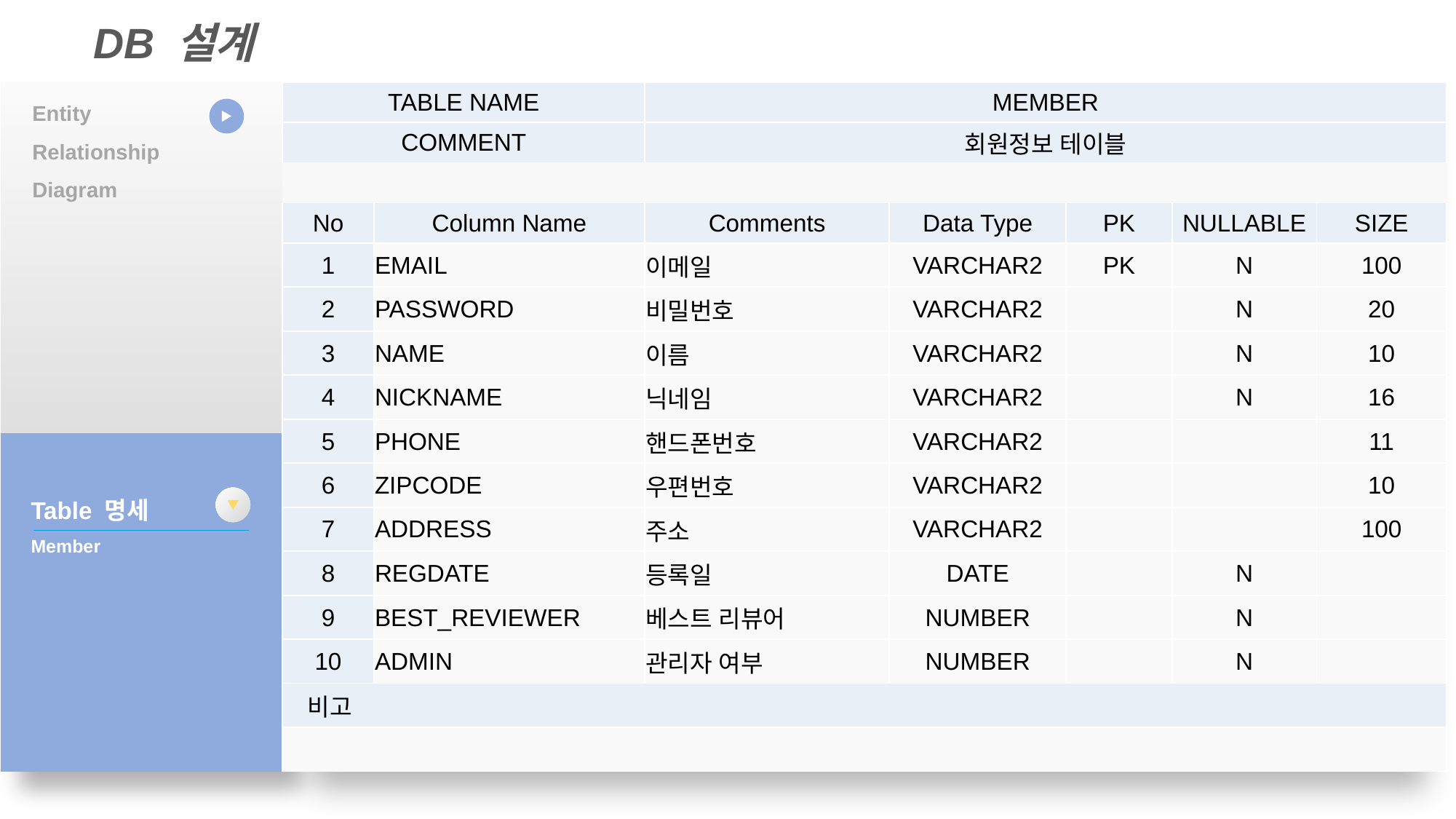

DB 설계
Entity
Relationship
Diagram

| TABLE NAME |  | MEMBER |  |  |  |  |
| --- | --- | --- | --- | --- | --- | --- |
| COMMENT |  | 회원정보 테이블 |  |  |  |  |
|  |  |  |  |  |  |  |
| No | Column Name | Comments | Data Type | PK | NULLABLE | SIZE |
| 1 | EMAIL | 이메일 | VARCHAR2 | PK | N | 100 |
| 2 | PASSWORD | 비밀번호 | VARCHAR2 |  | N | 20 |
| 3 | NAME | 이름 | VARCHAR2 |  | N | 10 |
| 4 | NICKNAME | 닉네임 | VARCHAR2 |  | N | 16 |
| 5 | PHONE | 핸드폰번호 | VARCHAR2 |  |  | 11 |
| 6 | ZIPCODE | 우편번호 | VARCHAR2 |  |  | 10 |
| 7 | ADDRESS | 주소 | VARCHAR2 |  |  | 100 |
| 8 | REGDATE | 등록일 | DATE |  | N |  |
| 9 | BEST\_REVIEWER | 베스트 리뷰어 | NUMBER |  | N |  |
| 10 | ADMIN | 관리자 여부 | NUMBER |  | N |  |
| 비고 |  |  |  |  |  |  |
|  |  |  |  |  |  |  |

Table 명세
Member